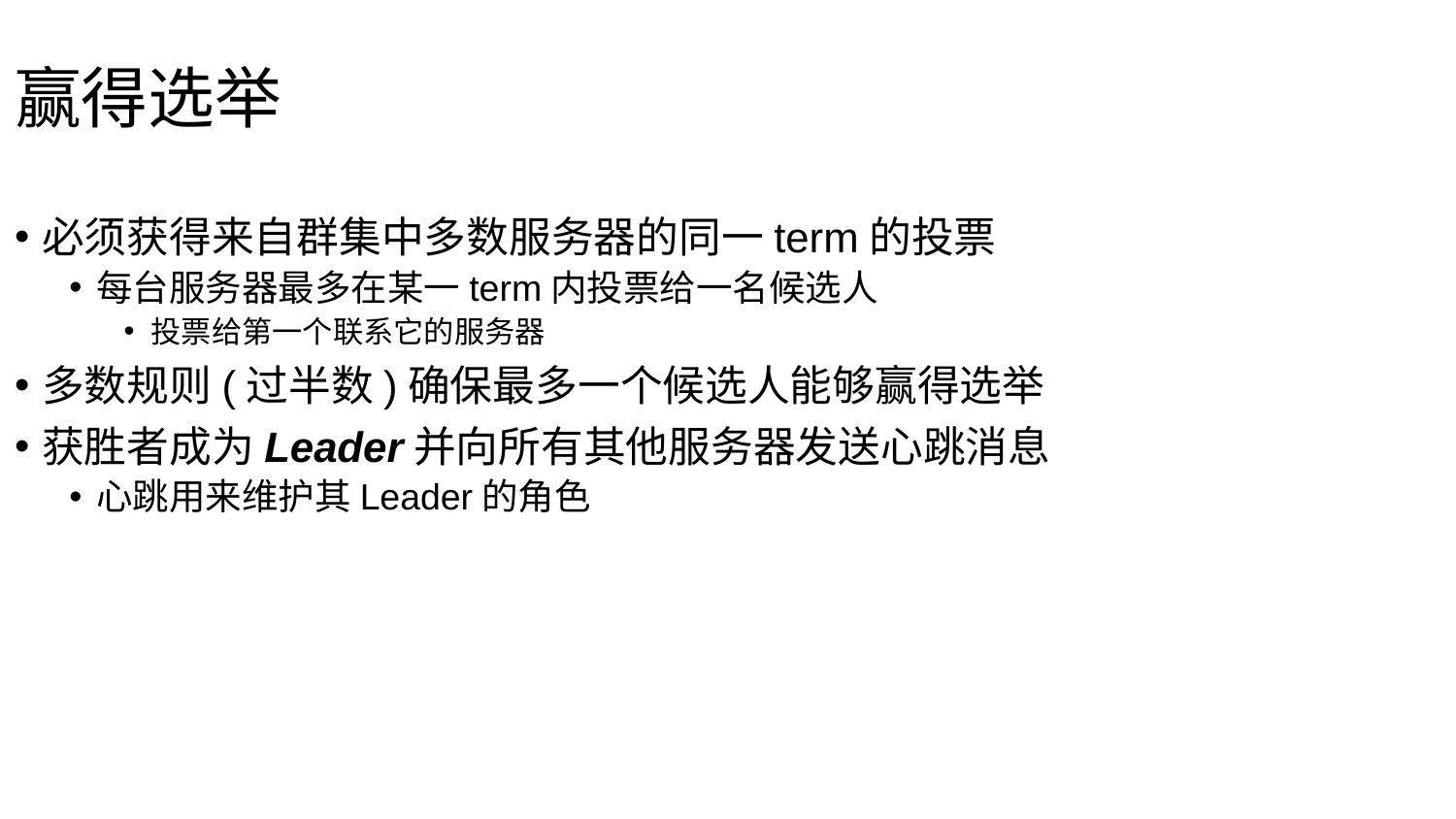

赢得选举
必须获得来自群集中多数服务器的同一term的投票
每台服务器最多在某一term内投票给一名候选人
投票给第一个联系它的服务器
多数规则(过半数)确保最多一个候选人能够赢得选举
获胜者成为Leader并向所有其他服务器发送心跳消息
心跳用来维护其Leader的角色